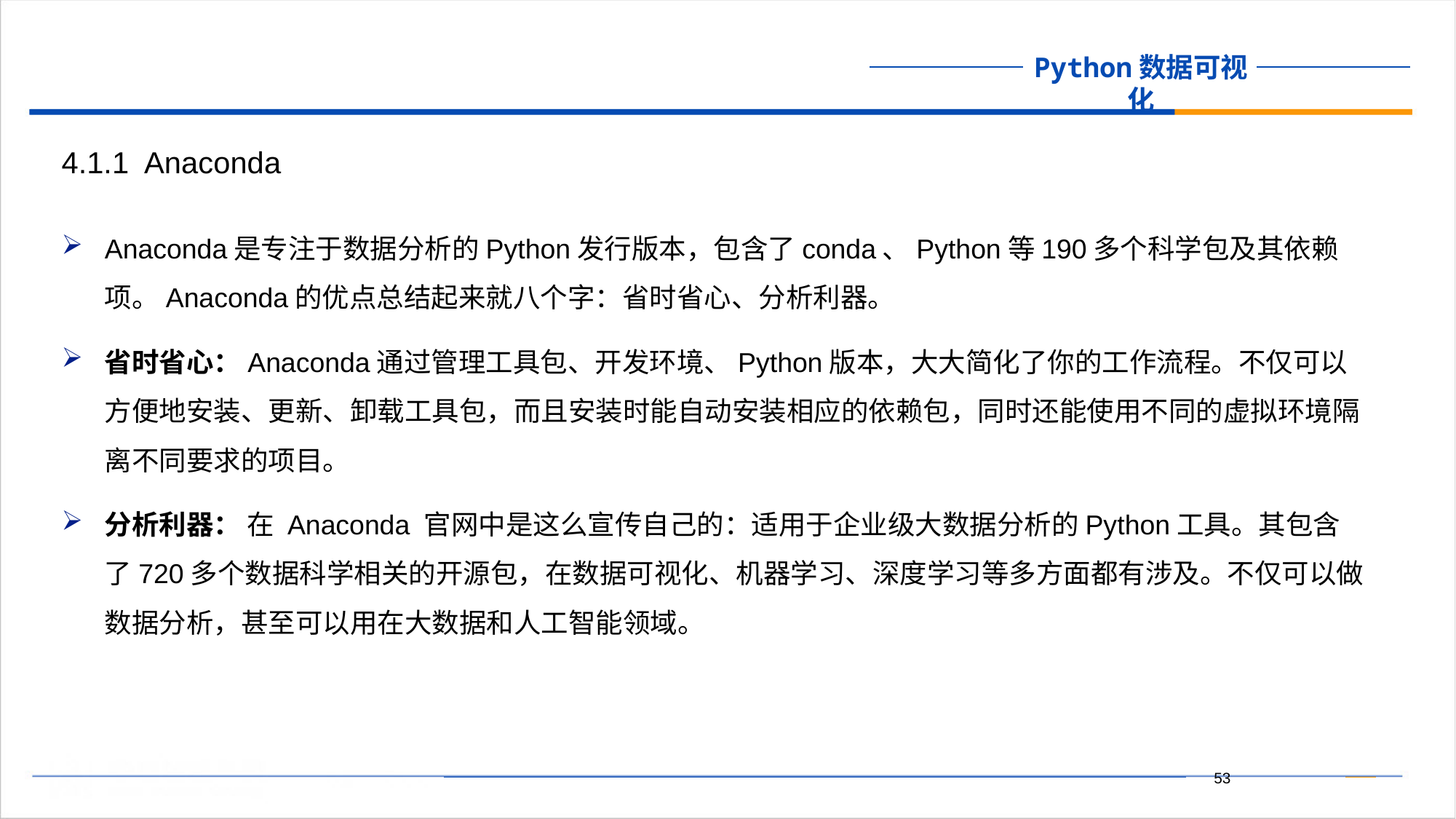

4.1.1  Anaconda
Anaconda是专注于数据分析的Python发行版本，包含了conda、Python等190多个科学包及其依赖项。Anaconda的优点总结起来就八个字：省时省心、分析利器。
省时省心：Anaconda通过管理工具包、开发环境、Python版本，大大简化了你的工作流程。不仅可以方便地安装、更新、卸载工具包，而且安装时能自动安装相应的依赖包，同时还能使用不同的虚拟环境隔离不同要求的项目。
分析利器： 在 Anaconda 官网中是这么宣传自己的：适用于企业级大数据分析的Python工具。其包含了720多个数据科学相关的开源包，在数据可视化、机器学习、深度学习等多方面都有涉及。不仅可以做数据分析，甚至可以用在大数据和人工智能领域。